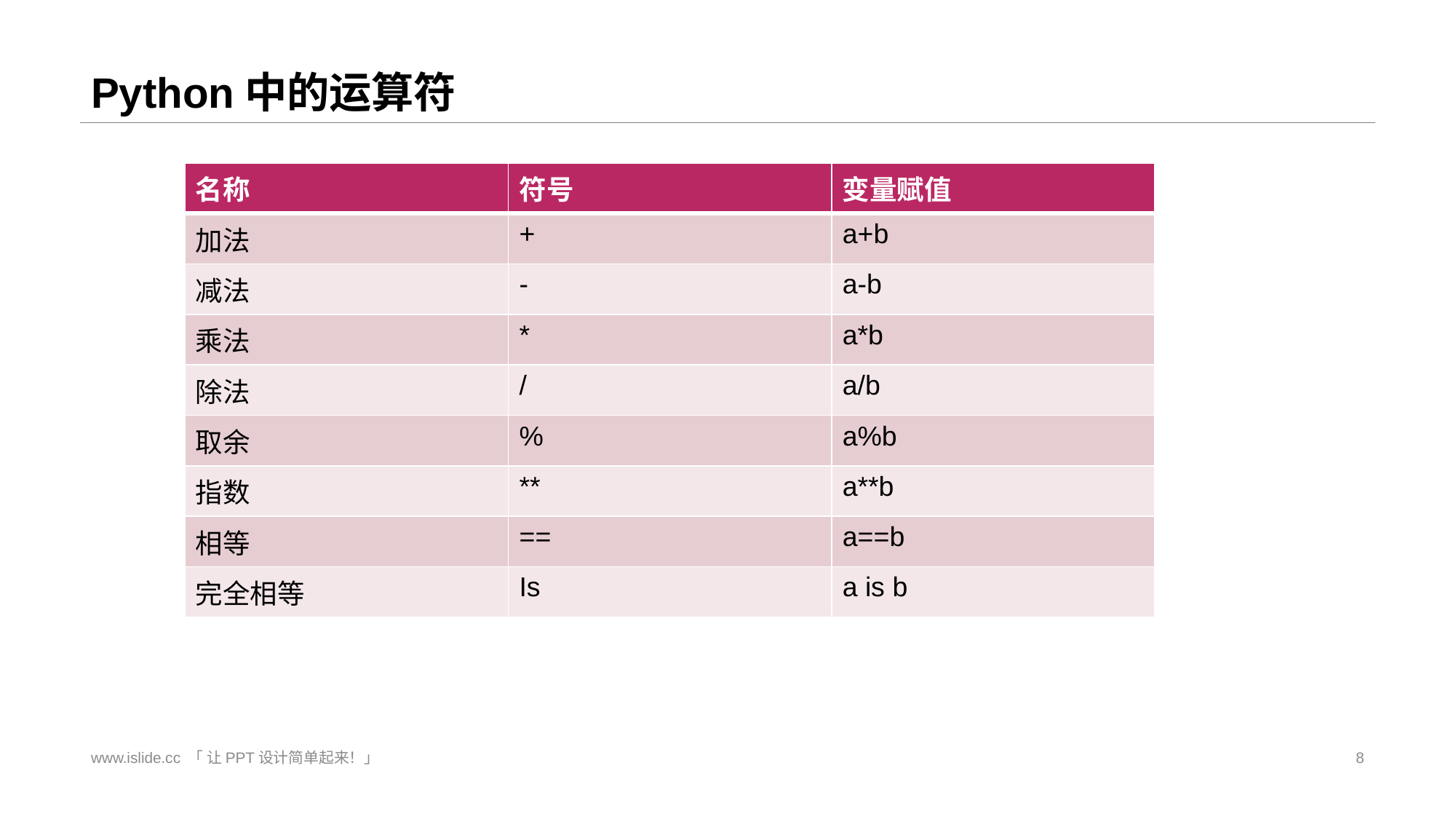

# Python中的运算符
| 名称 | 符号 | 变量赋值 |
| --- | --- | --- |
| 加法 | + | a+b |
| 减法 | - | a-b |
| 乘法 | \* | a\*b |
| 除法 | / | a/b |
| 取余 | % | a%b |
| 指数 | \*\* | a\*\*b |
| 相等 | == | a==b |
| 完全相等 | Is | a is b |
www.islide.cc 「 让PPT设计简单起来！」
8